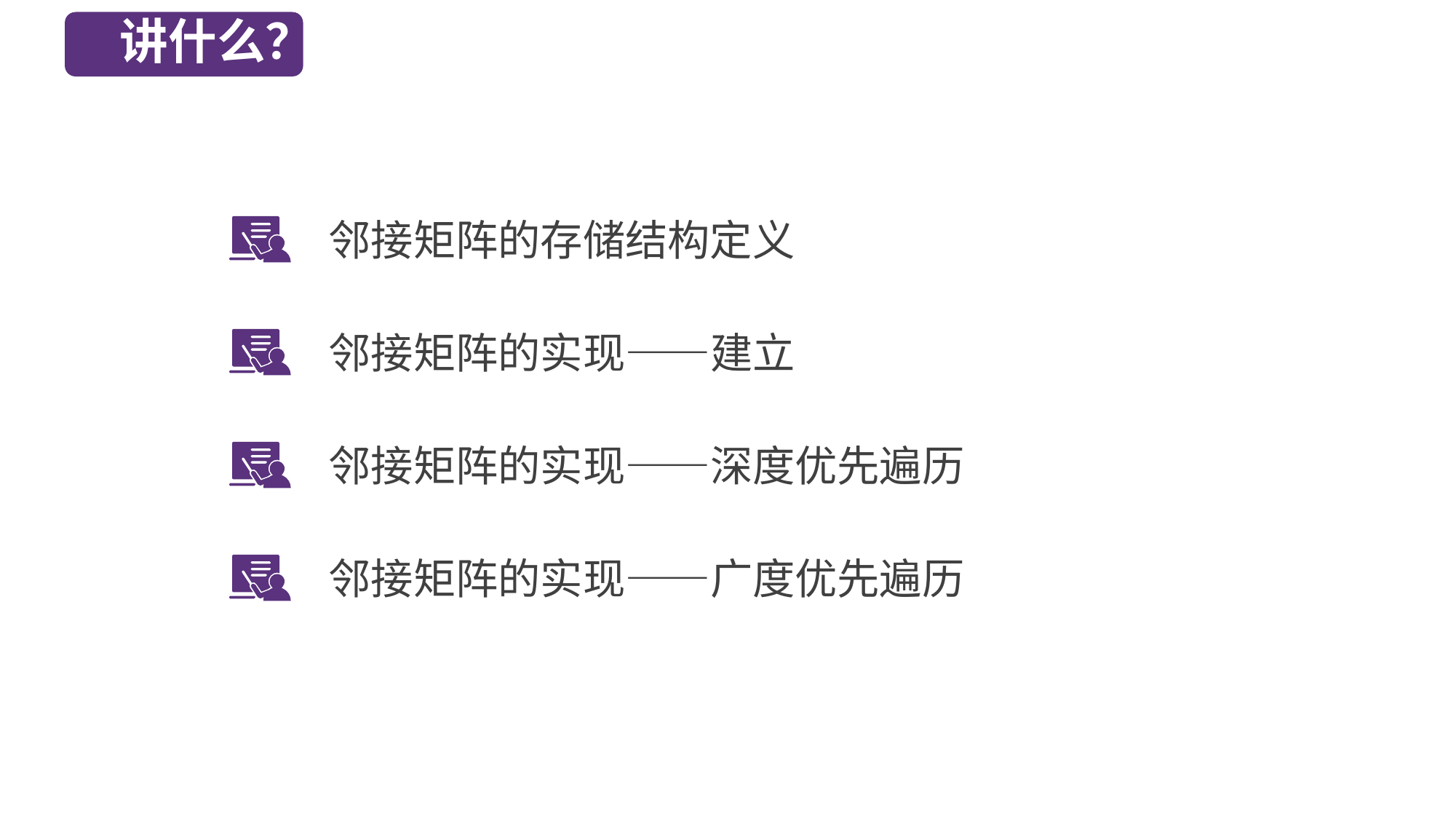

讲什么？

邻接矩阵的存储结构定义

邻接矩阵的实现——建立

邻接矩阵的实现——深度优先遍历

邻接矩阵的实现——广度优先遍历